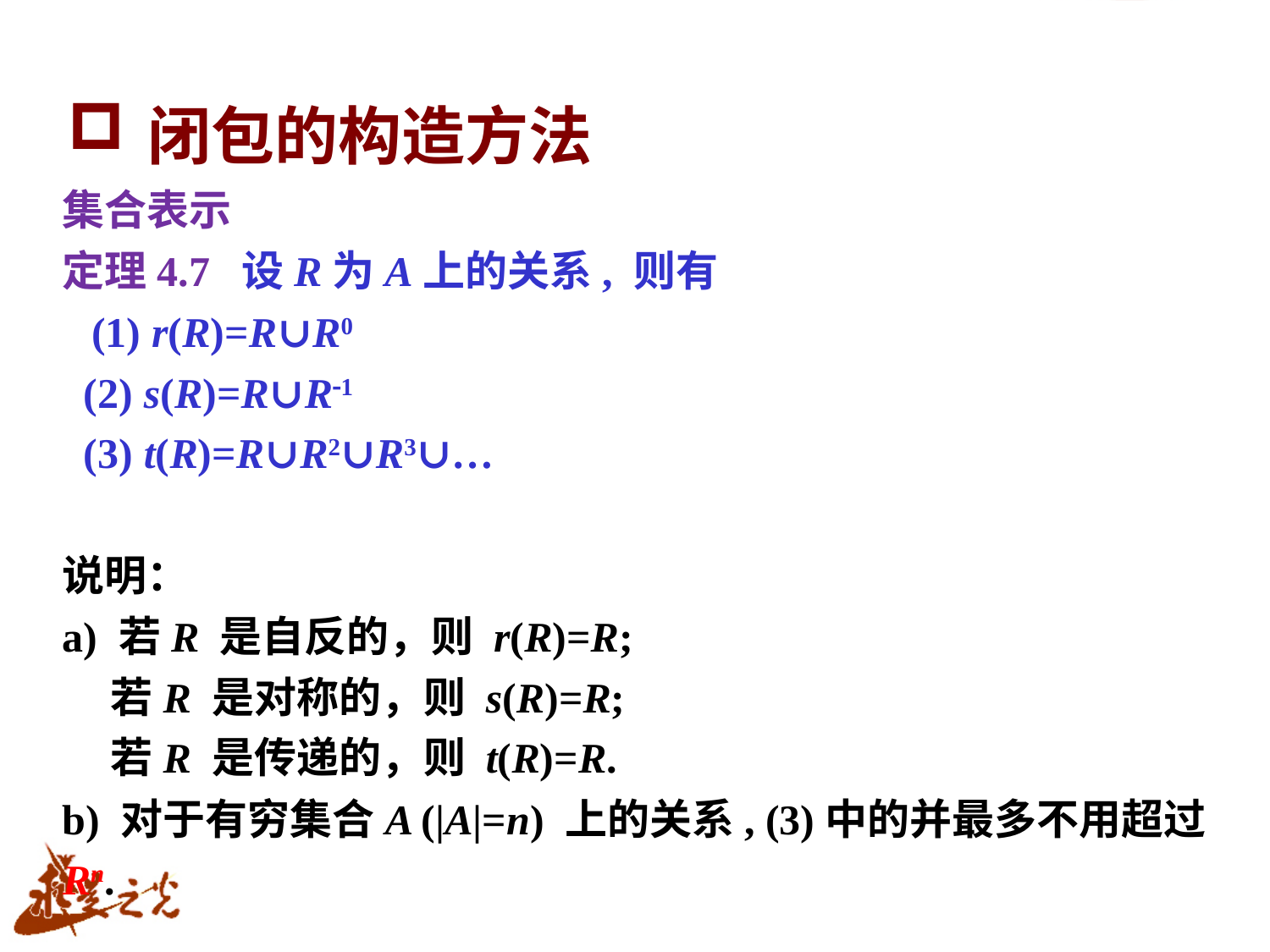

# 闭包的构造方法
集合表示
定理4.7  设R为A上的关系, 则有
  (1) r(R)=R∪R0
  (2) s(R)=R∪R−1
  (3) t(R)=R∪R2∪R3∪…
说明：
a) 若R 是自反的，则 r(R)=R;
    若R 是对称的，则 s(R)=R;
    若R 是传递的，则 t(R)=R.
b) 对于有穷集合A (|A|=n) 上的关系, (3)中的并最多不用超过Rn.

14